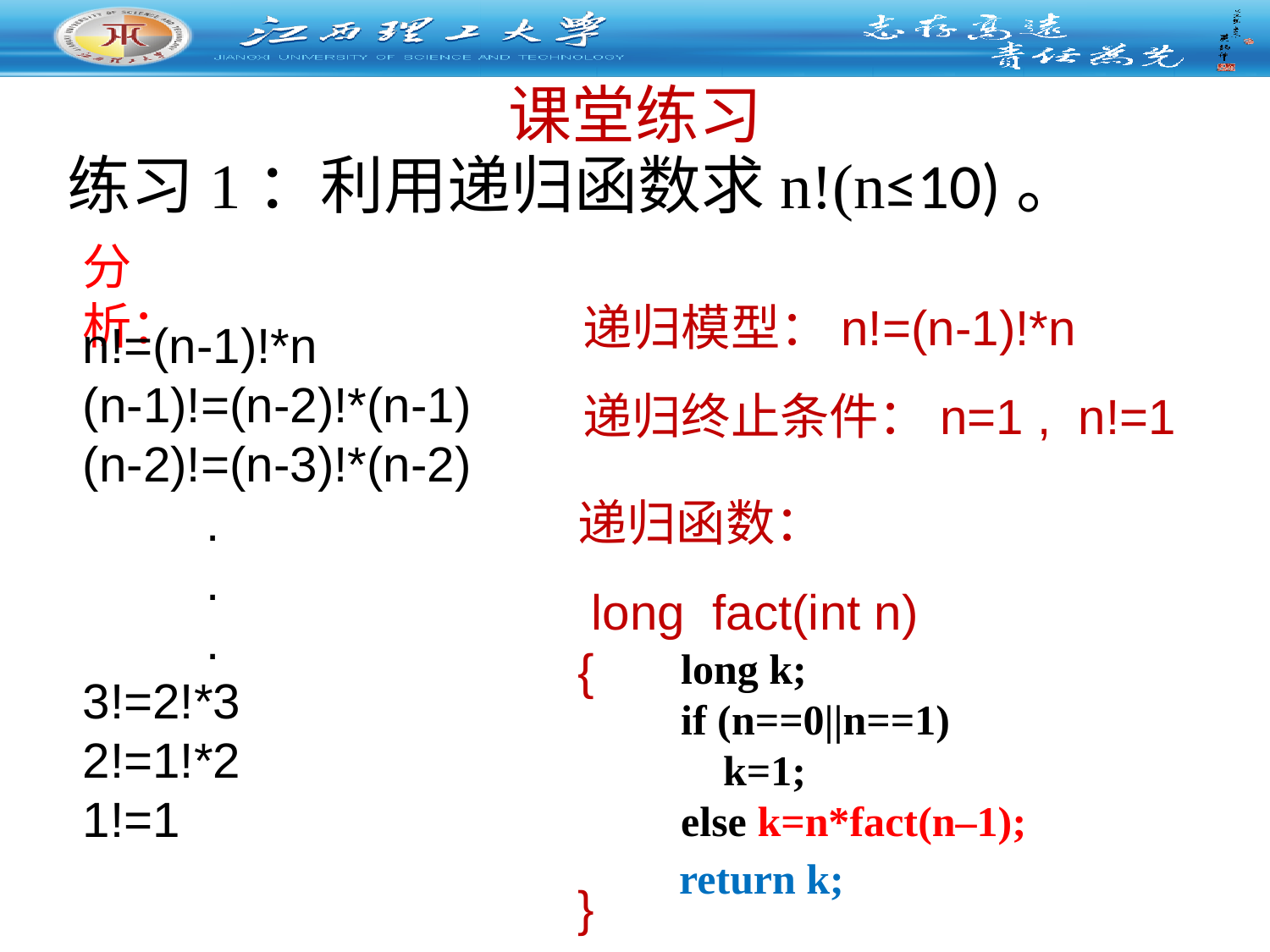

# 课堂练习
练习1：利用递归函数求n!(n≤10)。
分析：
递归模型：n!=(n-1)!*n
递归终止条件：n=1 ,  n!=1
n!=(n-1)!*n
(n-1)!=(n-2)!*(n-1)
(n-2)!=(n-3)!*(n-2)
         .
         .
         .
3!=2!*3
2!=1!*2
1!=1

递归函数：
 long  fact(int n)
{

}
  long k;
  if (n==0||n==1)
      k=1;
  else k=n*fact(n–1);
 return k;